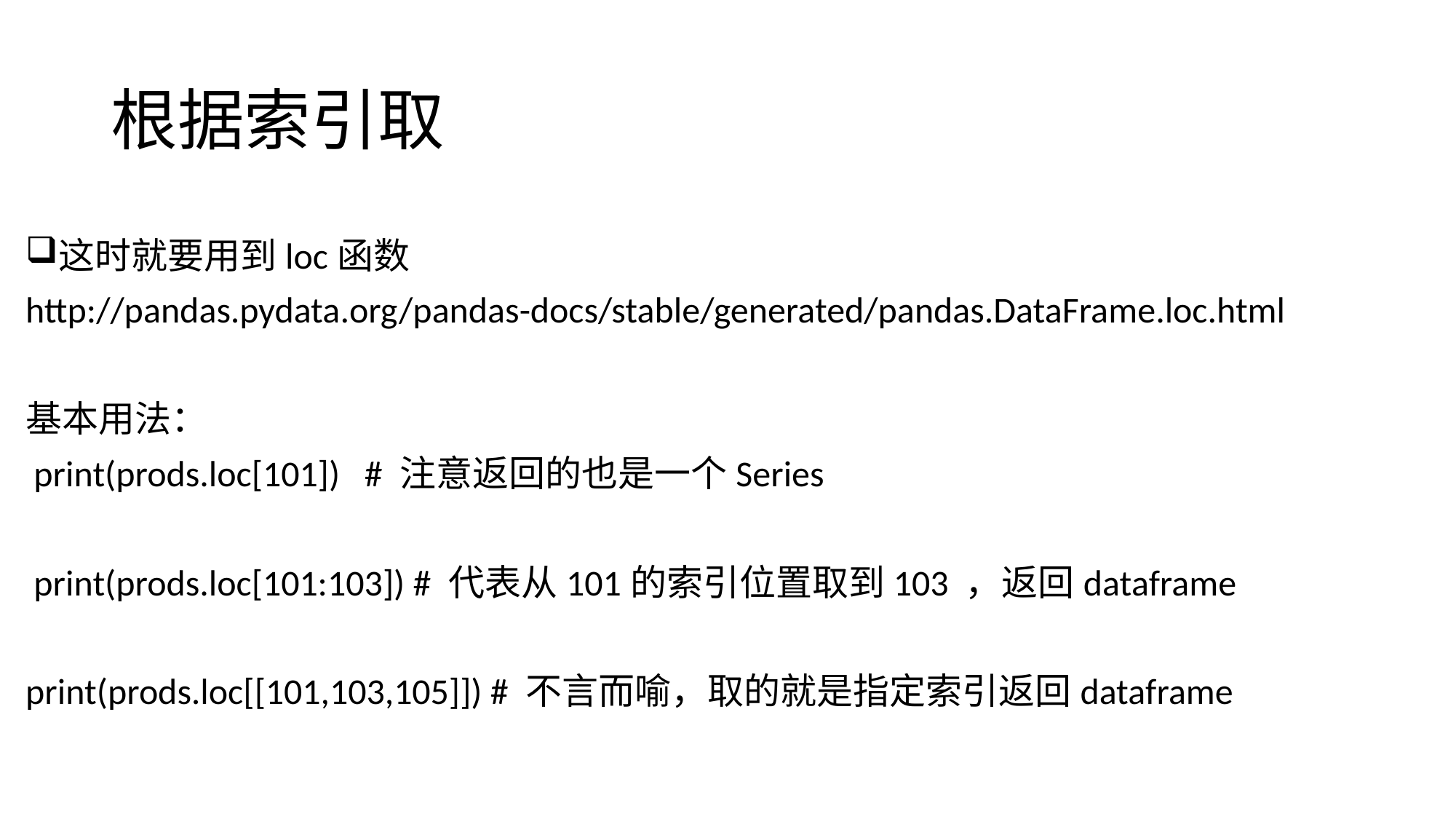

# 根据索引取

这时就要用到loc函数
http://pandas.pydata.org/pandas-docs/stable/generated/pandas.DataFrame.loc.html

基本用法：
 print(prods.loc[101])   # 注意返回的也是一个Series

 print(prods.loc[101:103]) # 代表从101的索引位置取到103 ，返回dataframe

print(prods.loc[[101,103,105]]) # 不言而喻，取的就是指定索引返回dataframe